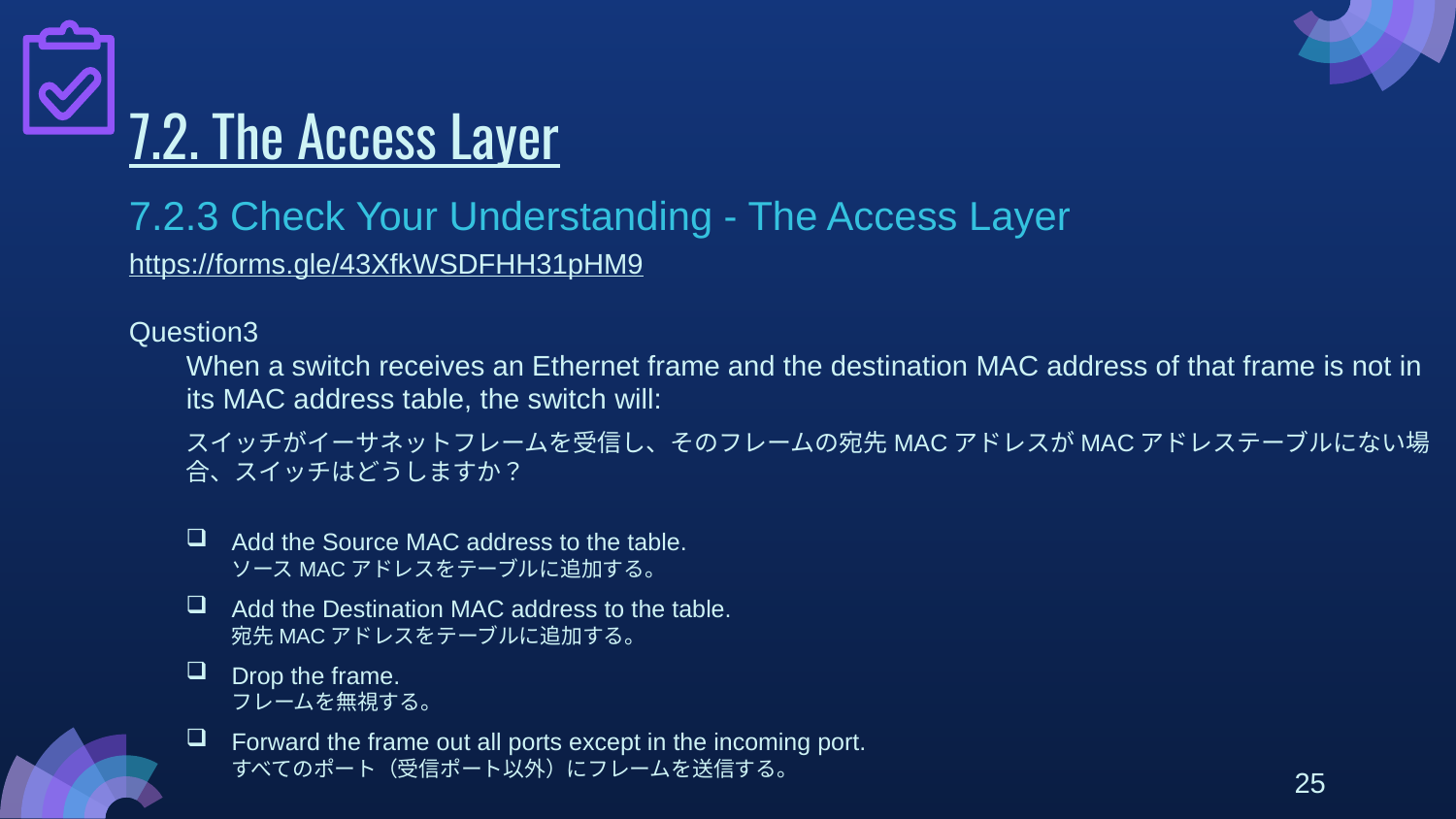

# 7.2. The Access Layer
7.2.3 Check Your Understanding - The Access Layer
https://forms.gle/43XfkWSDFHH31pHM9

Question3
When a switch receives an Ethernet frame and the destination MAC address of that frame is not in its MAC address table, the switch will:
スイッチがイーサネットフレームを受信し、そのフレームの宛先MACアドレスがMACアドレステーブルにない場合、スイッチはどうしますか？

Add the Source MAC address to the table.
ソースMACアドレスをテーブルに追加する。
Add the Destination MAC address to the table.
宛先MACアドレスをテーブルに追加する。
Drop the frame.
フレームを無視する。
Forward the frame out all ports except in the incoming port.
すべてのポート（受信ポート以外）にフレームを送信する。

25